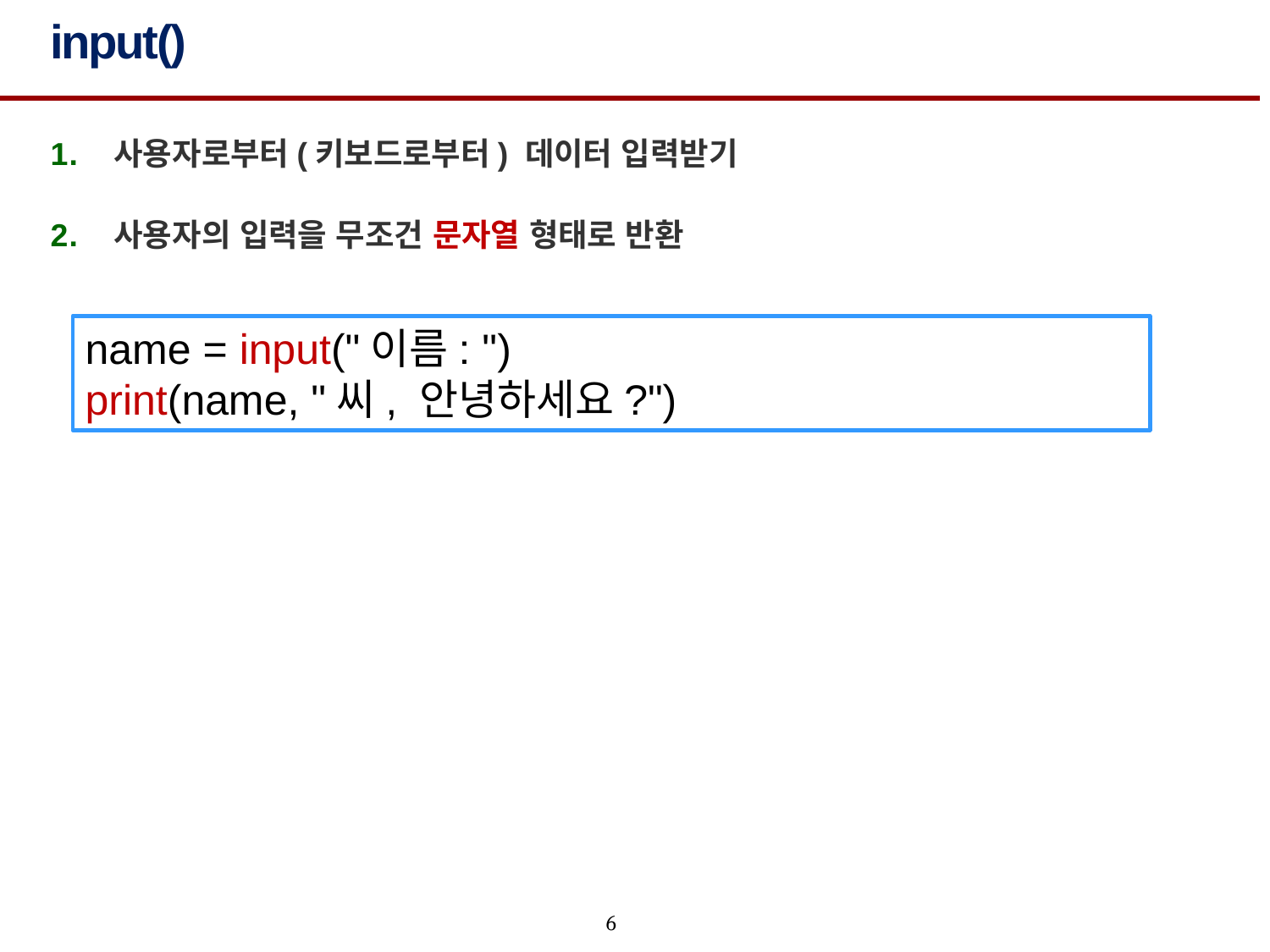

# input()
사용자로부터(키보드로부터) 데이터 입력받기
사용자의 입력을 무조건 문자열 형태로 반환

name = input("이름: ")
print(name, "씨, 안녕하세요?")
6